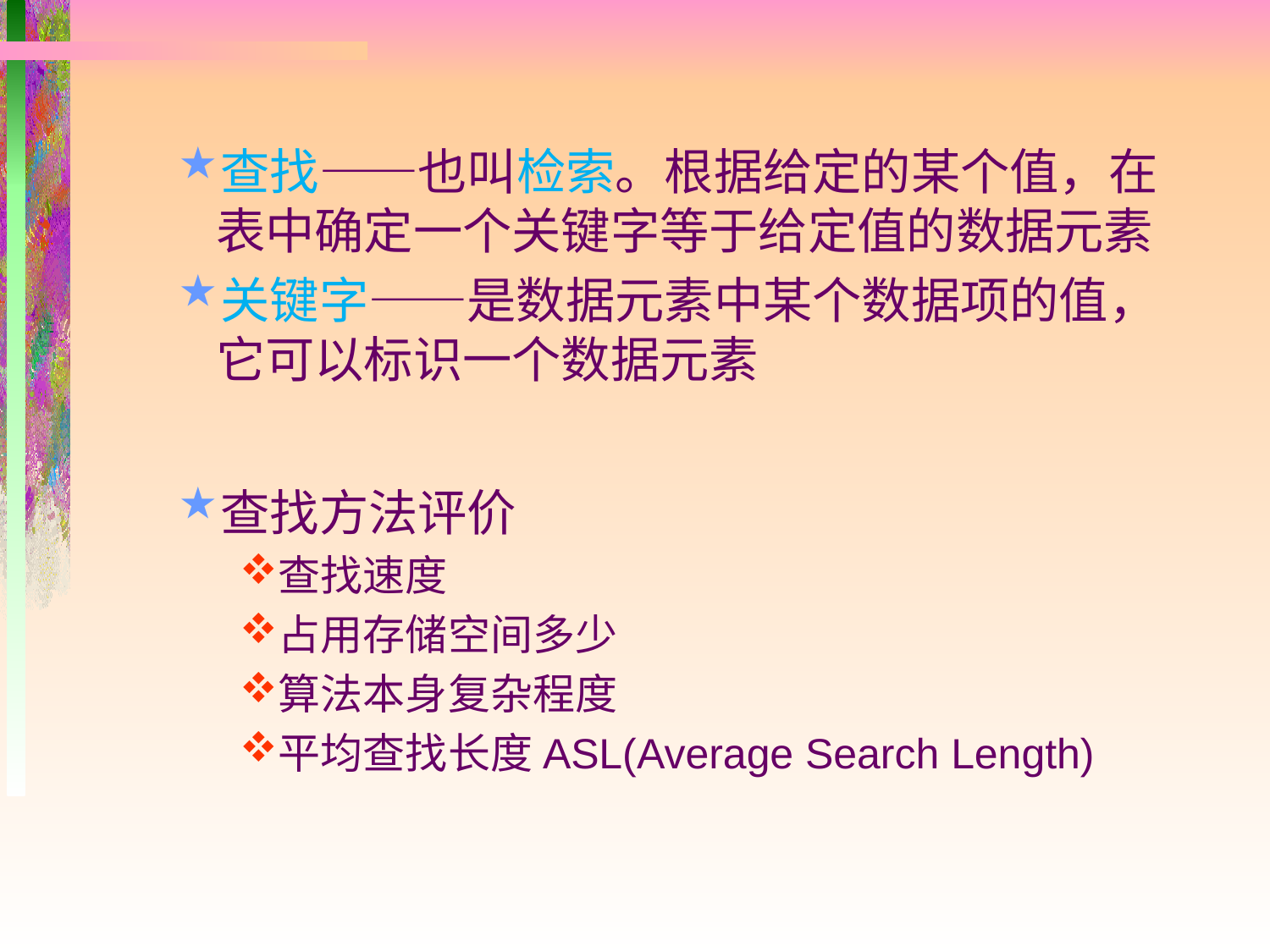

查找——也叫检索。根据给定的某个值，在表中确定一个关键字等于给定值的数据元素
关键字——是数据元素中某个数据项的值，它可以标识一个数据元素

查找方法评价
查找速度
占用存储空间多少
算法本身复杂程度
平均查找长度ASL(Average Search Length)